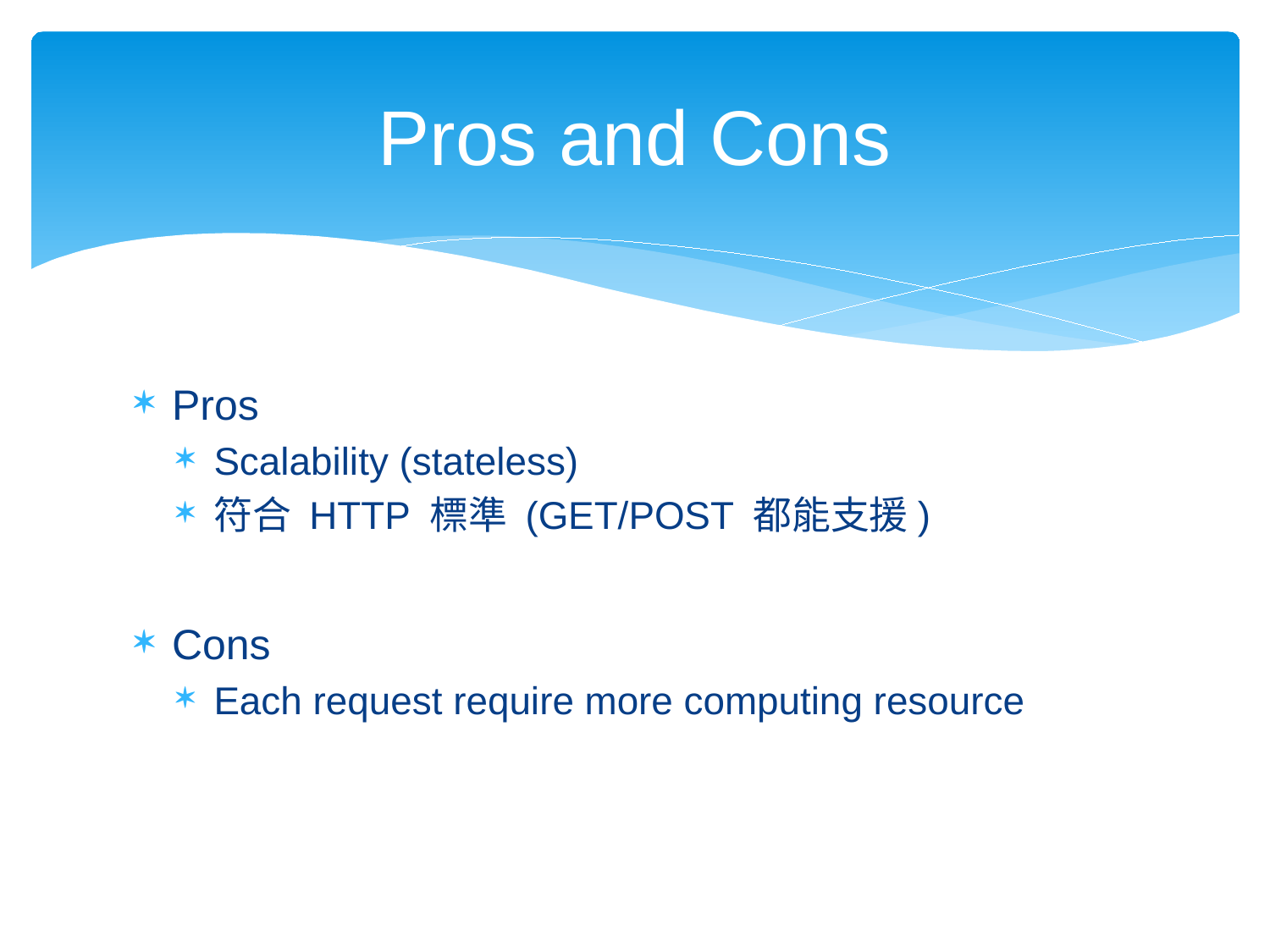

# Pros and Cons
Pros
Scalability (stateless)
符合 HTTP 標準 (GET/POST 都能支援)

Cons
Each request require more computing resource